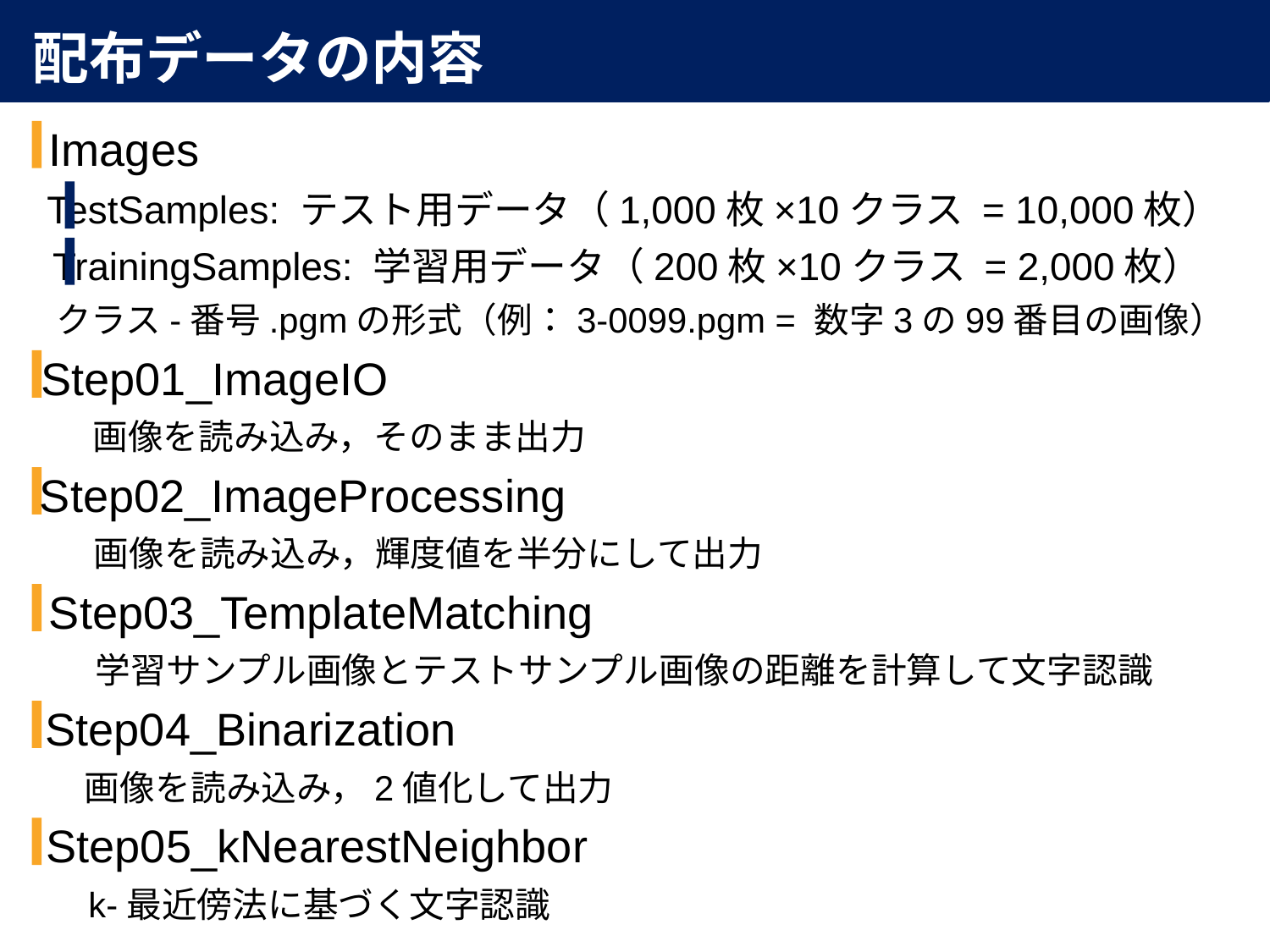

配布データの内容
Images

TestSamples: テスト用データ（1,000枚×10クラス = 10,000枚）

TrainingSamples: 学習用データ（200枚×10クラス = 2,000枚）

クラス-番号.pgmの形式（例：3-0099.pgm = 数字3の99番目の画像）
Step01_ImageIO

画像を読み込み，そのまま出力
Step02_ImageProcessing

画像を読み込み，輝度値を半分にして出力
Step03_TemplateMatching

学習サンプル画像とテストサンプル画像の距離を計算して文字認識
Step04_Binarization

画像を読み込み，2値化して出力
Step05_kNearestNeighbor

k-最近傍法に基づく文字認識